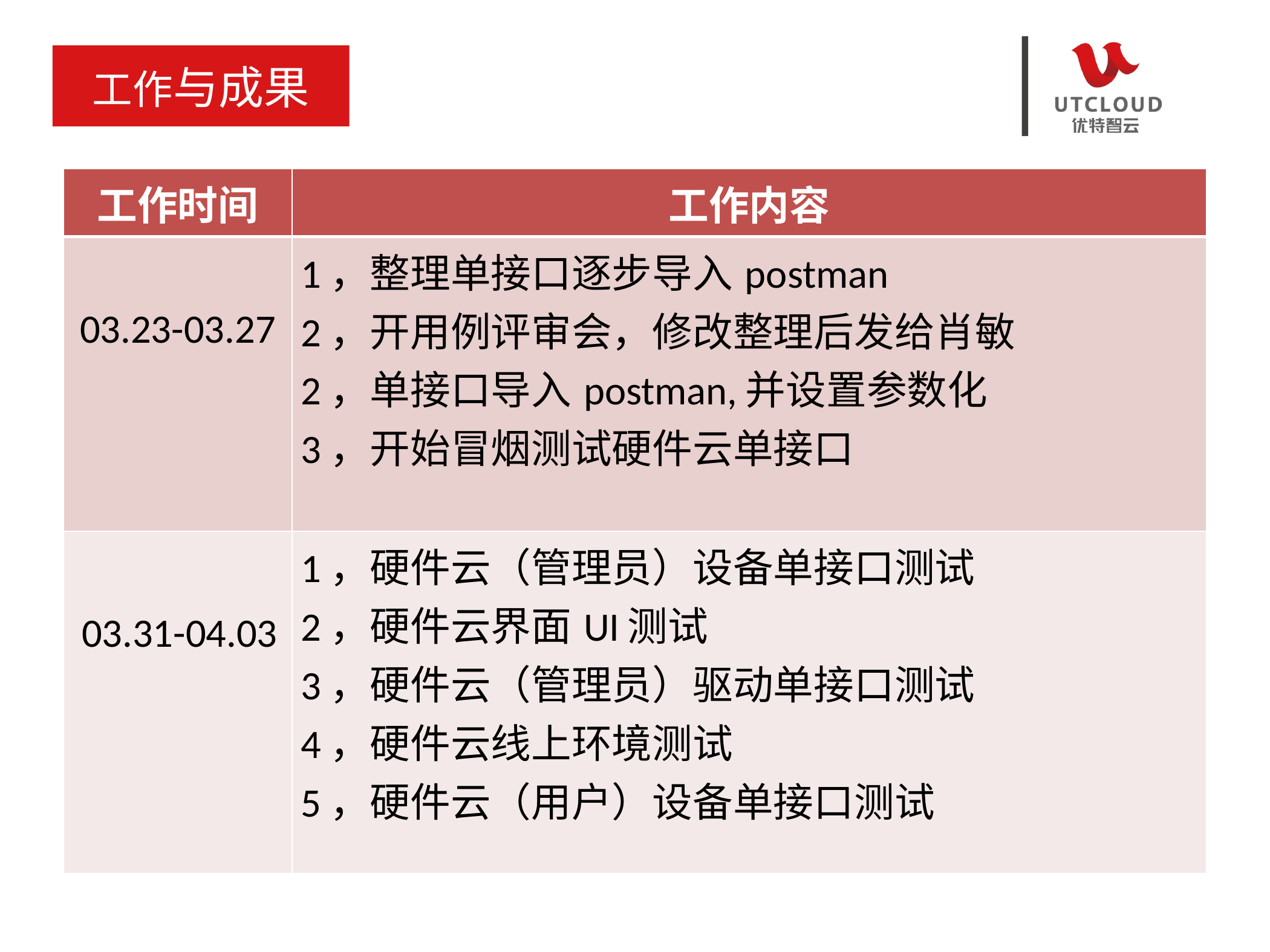

工作与成果
| 工作时间 | 工作内容 |
| --- | --- |
| 03.23-03.27 | 1，整理单接口逐步导入postman 2，开用例评审会，修改整理后发给肖敏 2，单接口导入postman,并设置参数化 3，开始冒烟测试硬件云单接口 |
| 03.31-04.03 | 1，硬件云（管理员）设备单接口测试 2，硬件云界面UI测试 3，硬件云（管理员）驱动单接口测试 4，硬件云线上环境测试 5，硬件云（用户）设备单接口测试 |